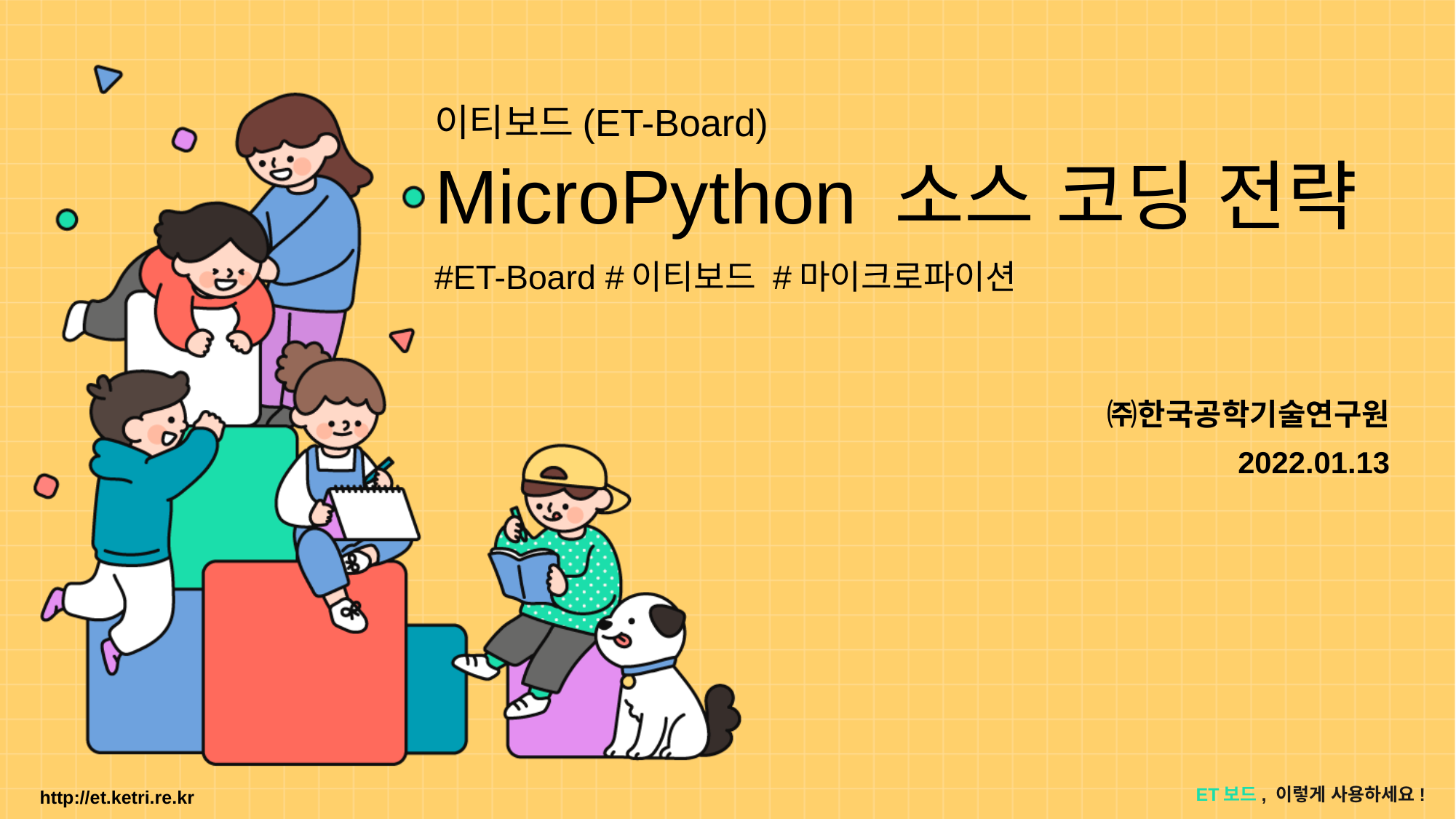

# 이티보드(ET-Board) MicroPython 소스 코딩 전략 #ET-Board #이티보드 #마이크로파이션
㈜한국공학기술연구원
2022.01.13